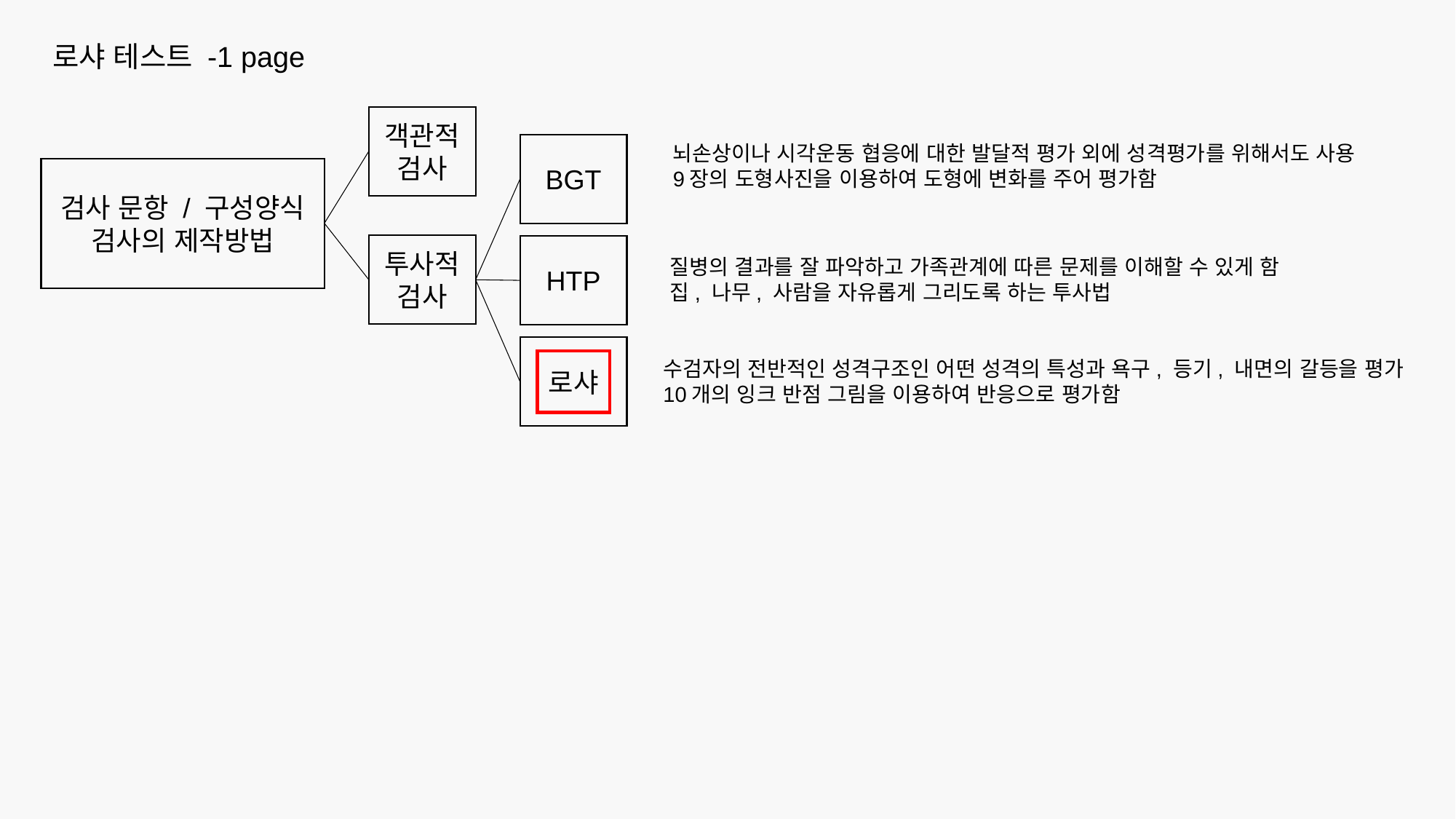

로샤 테스트 -1 page
객관적
검사
BGT
뇌손상이나 시각운동 협응에 대한 발달적 평가 외에 성격평가를 위해서도 사용
9장의 도형사진을 이용하여 도형에 변화를 주어 평가함
검사 문항 / 구성양식
검사의 제작방법
투사적
검사
HTP
질병의 결과를 잘 파악하고 가족관계에 따른 문제를 이해할 수 있게 함
집, 나무, 사람을 자유롭게 그리도록 하는 투사법
로샤
수검자의 전반적인 성격구조인 어떤 성격의 특성과 욕구, 등기, 내면의 갈등을 평가
10개의 잉크 반점 그림을 이용하여 반응으로 평가함